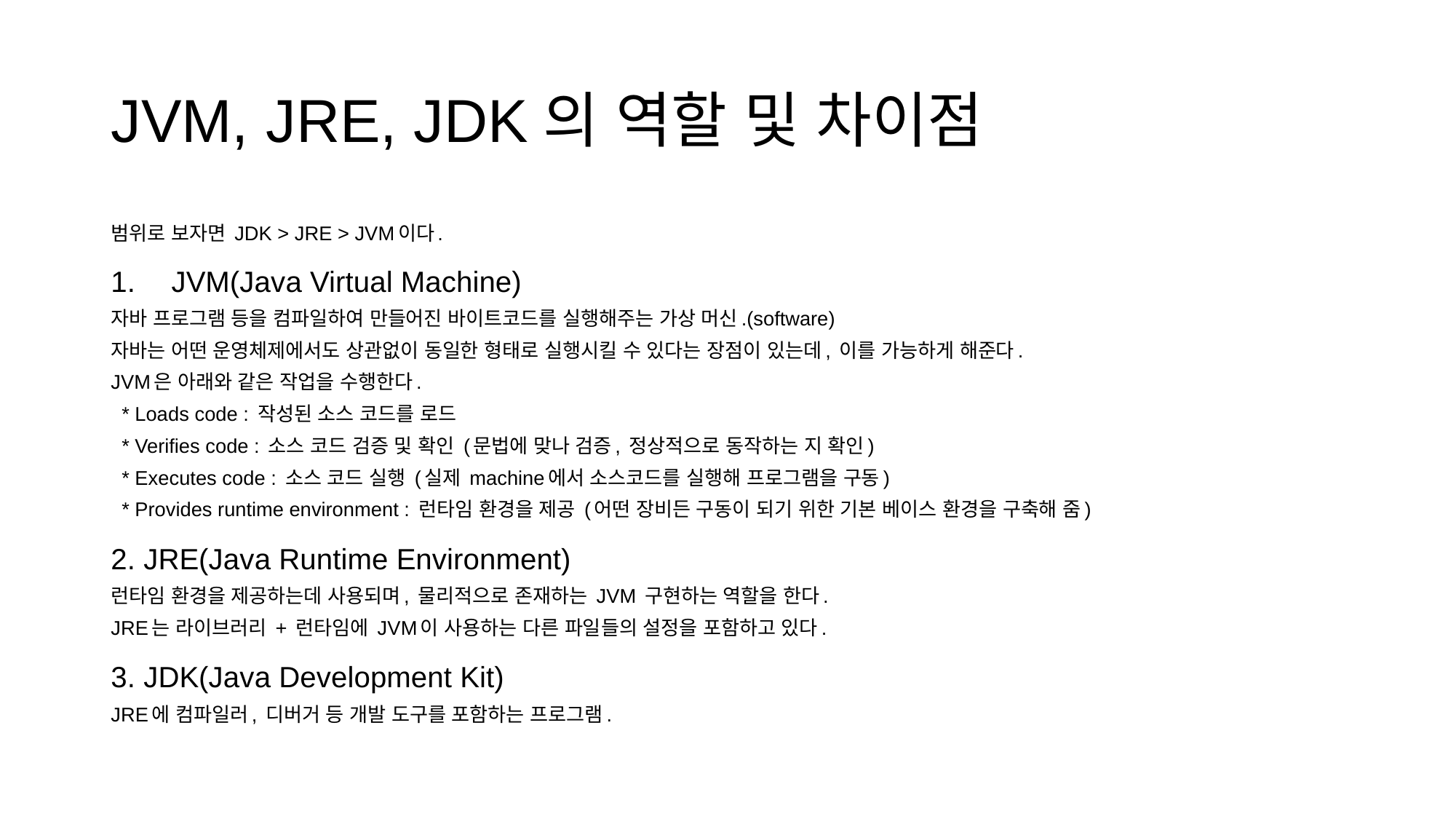

# JVM, JRE, JDK의 역할 및 차이점
범위로 보자면 JDK > JRE > JVM이다.

JVM(Java Virtual Machine)
자바 프로그램 등을 컴파일하여 만들어진 바이트코드를 실행해주는 가상 머신.(software)
자바는 어떤 운영체제에서도 상관없이 동일한 형태로 실행시킬 수 있다는 장점이 있는데, 이를 가능하게 해준다.
JVM은 아래와 같은 작업을 수행한다.
  * Loads code : 작성된 소스 코드를 로드
  * Verifies code : 소스 코드 검증 및 확인 (문법에 맞나 검증, 정상적으로 동작하는 지 확인)
  * Executes code : 소스 코드 실행 (실제 machine에서 소스코드를 실행해 프로그램을 구동)
  * Provides runtime environment : 런타임 환경을 제공 (어떤 장비든 구동이 되기 위한 기본 베이스 환경을 구축해 줌)

2. JRE(Java Runtime Environment)
런타임 환경을 제공하는데 사용되며, 물리적으로 존재하는 JVM 구현하는 역할을 한다.
JRE는 라이브러리 + 런타임에 JVM이 사용하는 다른 파일들의 설정을 포함하고 있다.

3. JDK(Java Development Kit)
JRE에 컴파일러, 디버거 등 개발 도구를 포함하는 프로그램.